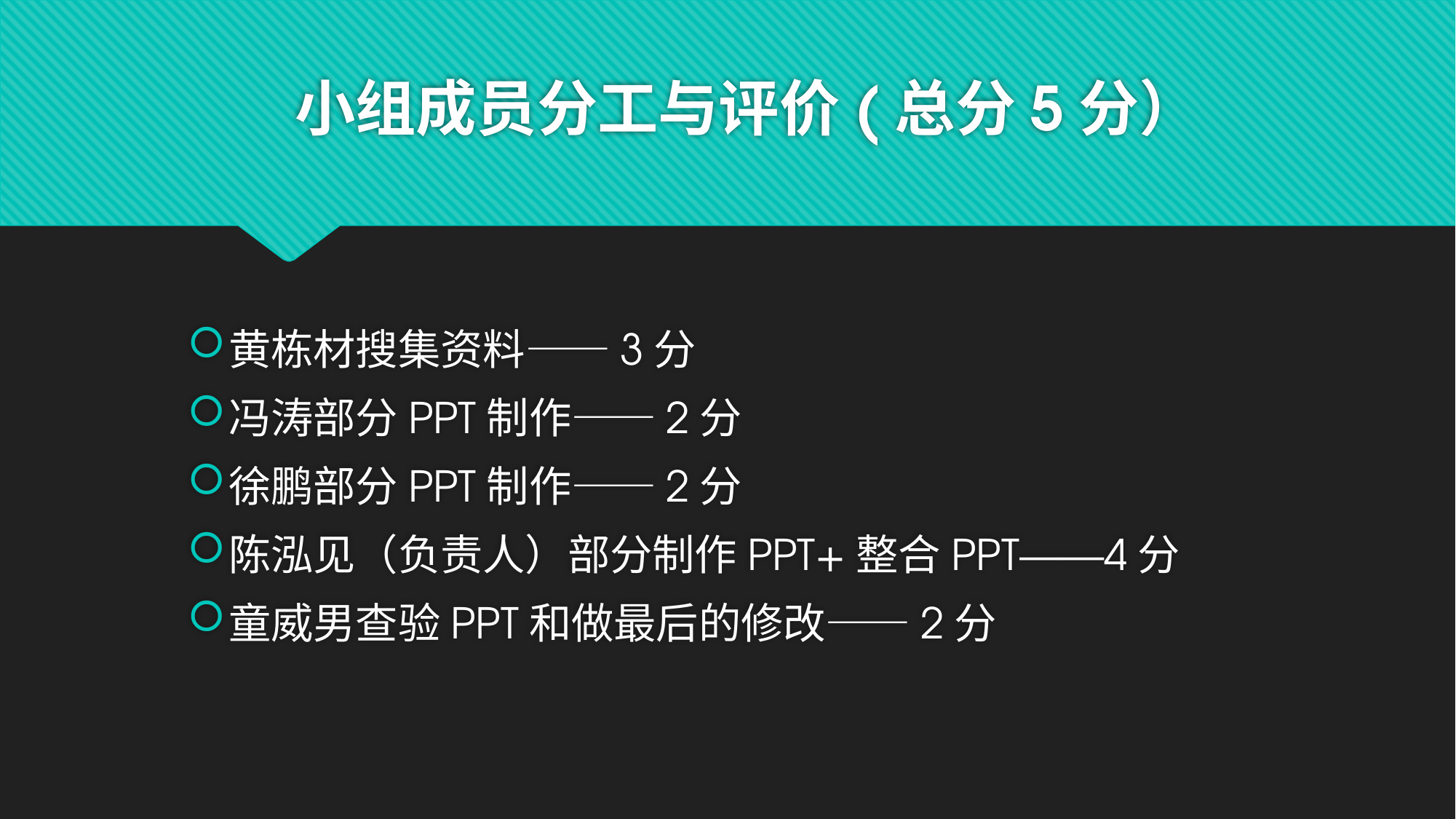

# 小组成员分工与评价(总分5分）
黄栋材搜集资料——3分
冯涛部分PPT制作——2分
徐鹏部分PPT制作——2分
陈泓见（负责人）部分制作PPT+整合PPT——4分
童威男查验PPT和做最后的修改——2分